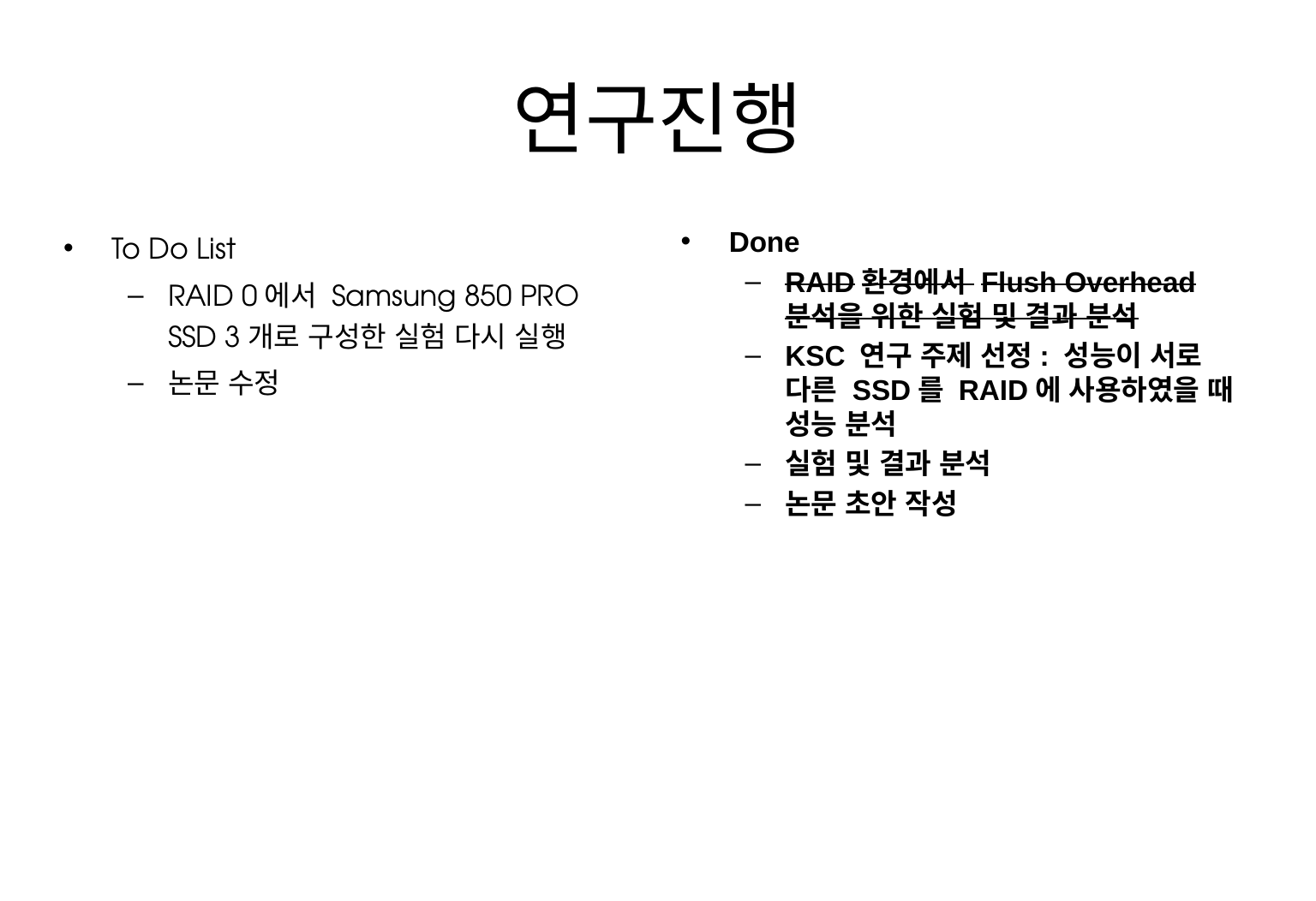

# 연구진행

To Do List
RAID 0에서 Samsung 850 PRO SSD 3개로 구성한 실험 다시 실행
논문 수정
Done
RAID환경에서 Flush Overhead 분석을 위한 실험 및 결과 분석
KSC 연구 주제 선정: 성능이 서로 다른 SSD를 RAID에 사용하였을 때 성능 분석
실험 및 결과 분석
논문 초안 작성